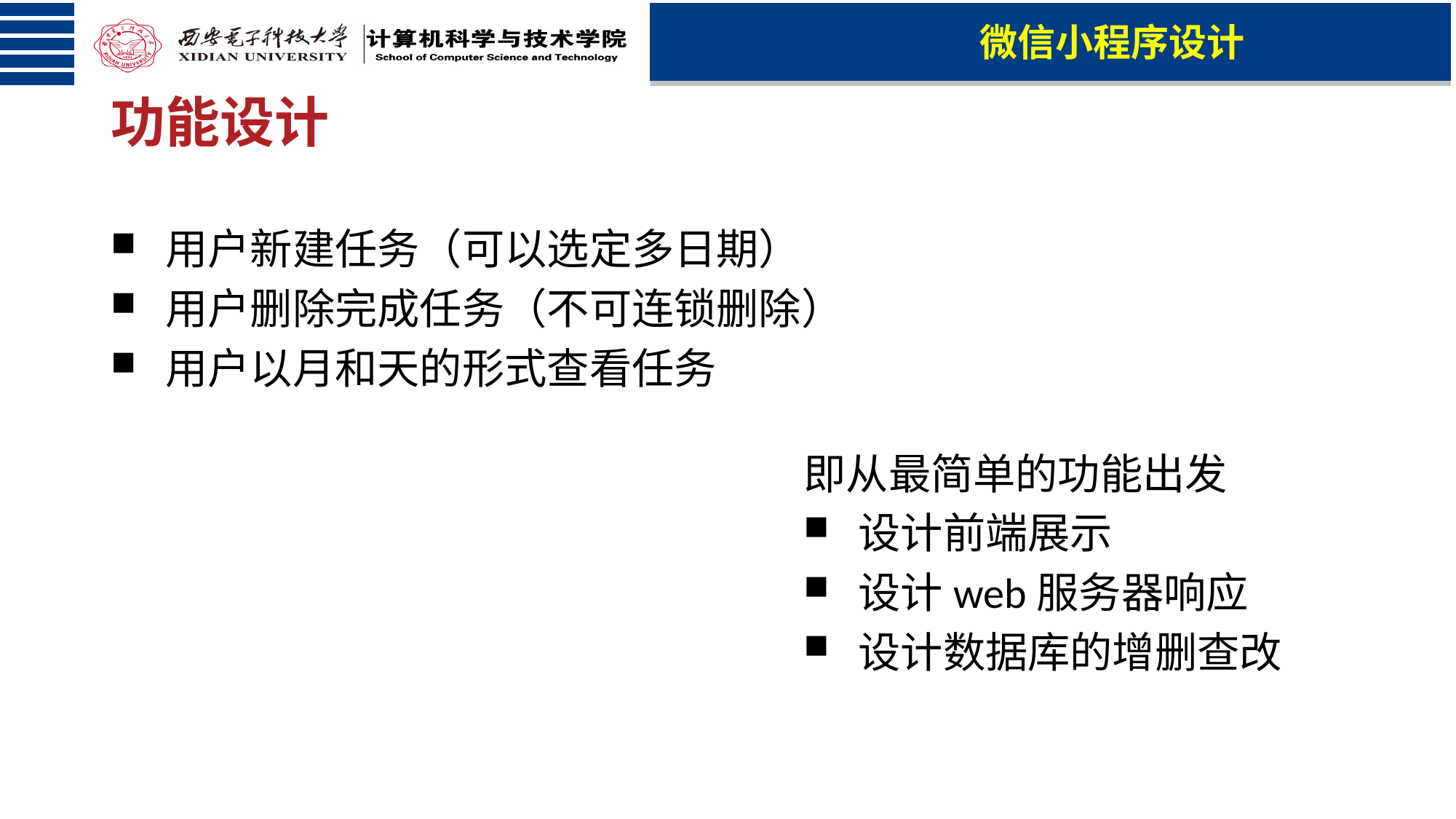

微信小程序设计
# 功能设计
用户新建任务（可以选定多日期）
用户删除完成任务（不可连锁删除）
用户以月和天的形式查看任务
即从最简单的功能出发
设计前端展示
设计web服务器响应
设计数据库的增删查改